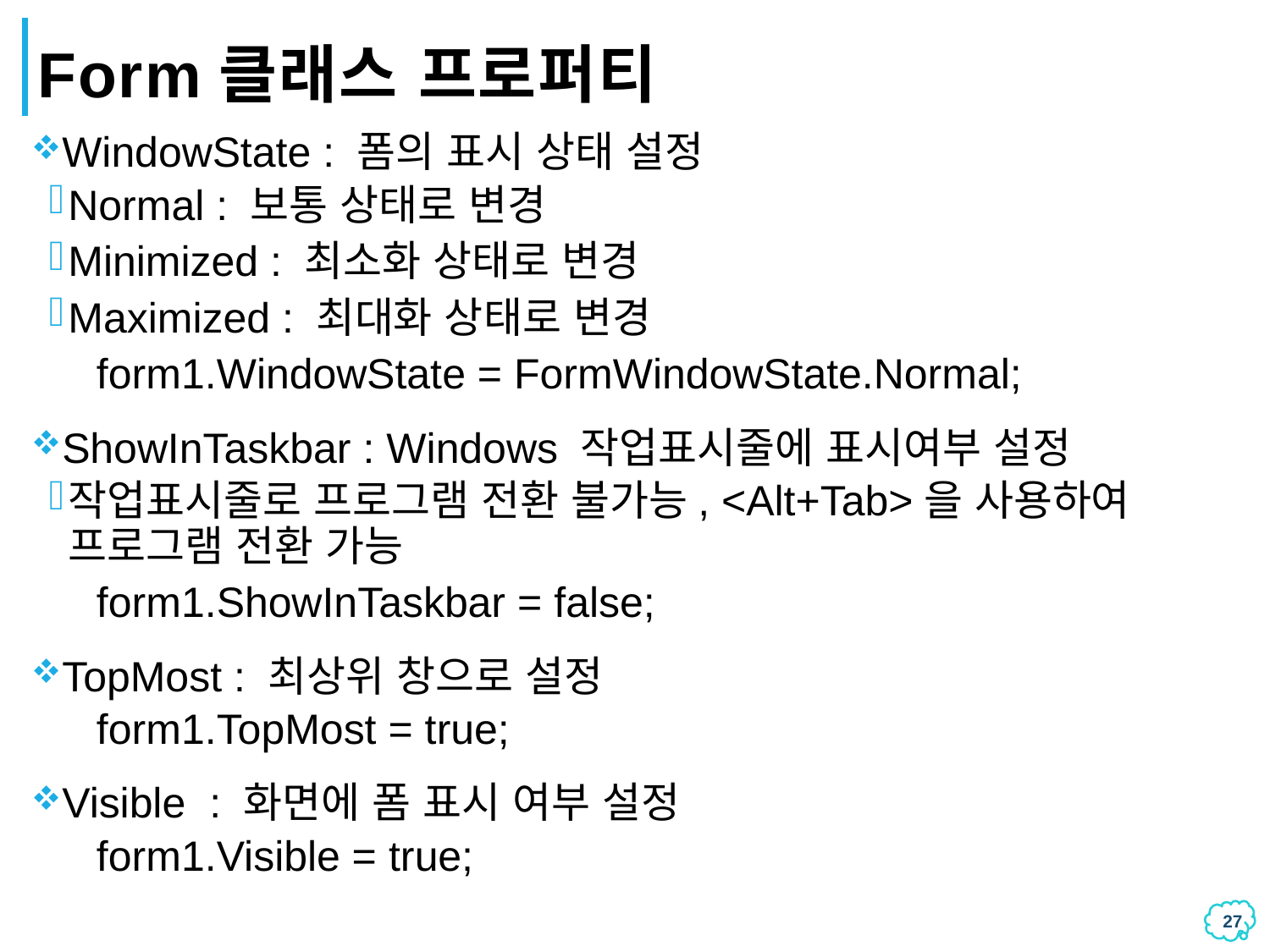

# Form클래스 프로퍼티
WindowState : 폼의 표시 상태 설정
Normal : 보통 상태로 변경
Minimized : 최소화 상태로 변경
Maximized : 최대화 상태로 변경
    form1.WindowState = FormWindowState.Normal;
ShowInTaskbar : Windows 작업표시줄에 표시여부 설정
작업표시줄로 프로그램 전환 불가능, <Alt+Tab>을 사용하여 프로그램 전환 가능
    form1.ShowInTaskbar = false;
TopMost : 최상위 창으로 설정
    form1.TopMost = true;
Visible  : 화면에 폼 표시 여부 설정
    form1.Visible = true;
27